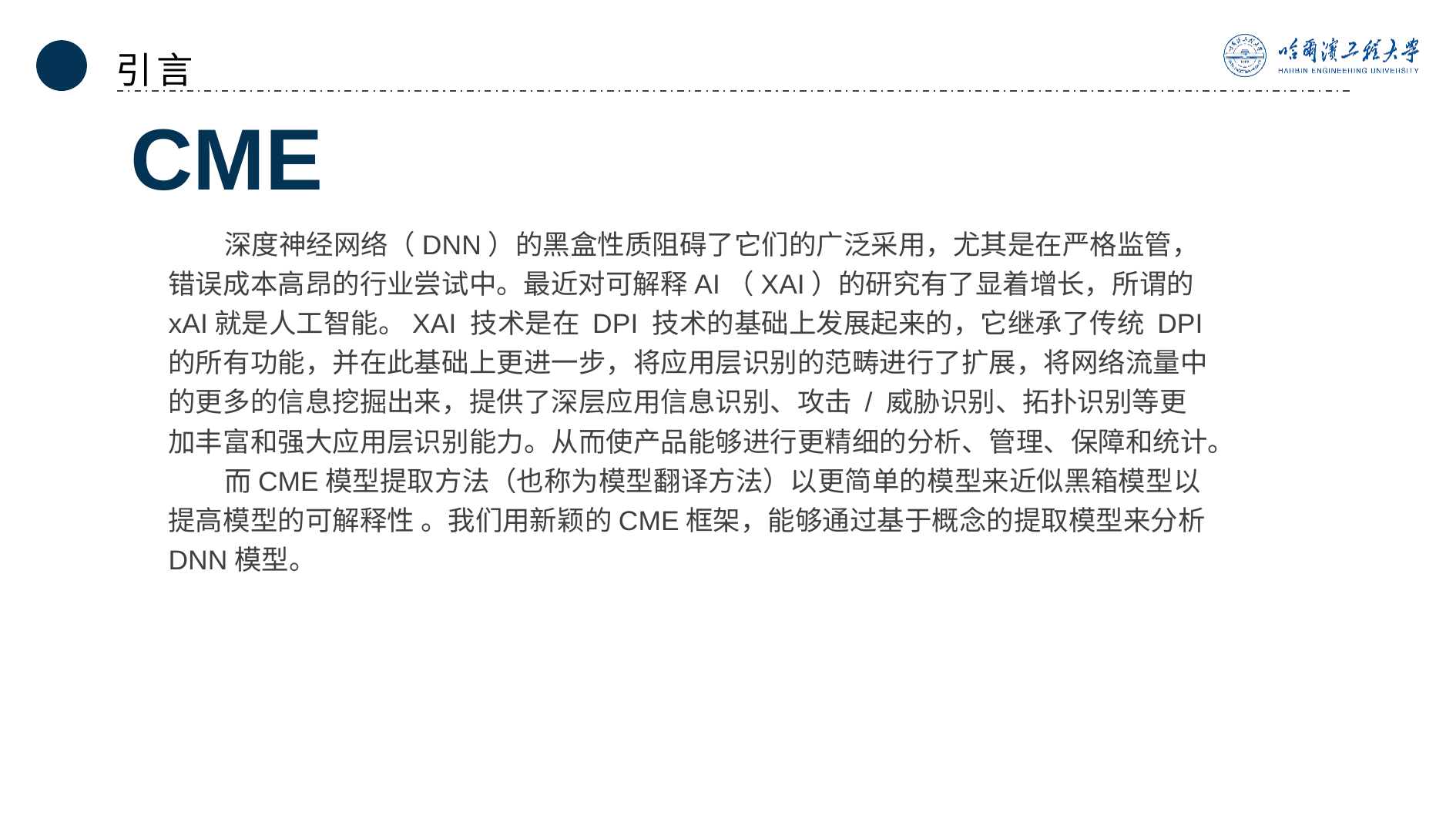

引言

CME
        深度神经网络（DNN）的黑盒性质阻碍了它们的广泛采用，尤其是在严格监管，错误成本高昂的行业尝试中。最近对可解释AI（XAI）的研究有了显着增长，所谓的xAI就是人工智能。XAI 技术是在 DPI 技术的基础上发展起来的，它继承了传统 DPI 的所有功能，并在此基础上更进一步，将应用层识别的范畴进行了扩展，将网络流量中的更多的信息挖掘出来，提供了深层应用信息识别、攻击 / 威胁识别、拓扑识别等更加丰富和强大应用层识别能力。从而使产品能够进行更精细的分析、管理、保障和统计。
        而CME模型提取方法（也称为模型翻译方法）以更简单的模型来近似黑箱模型以提高模型的可解释性 。我们用新颖的CME框架，能够通过基于概念的提取模型来分析DNN模型。